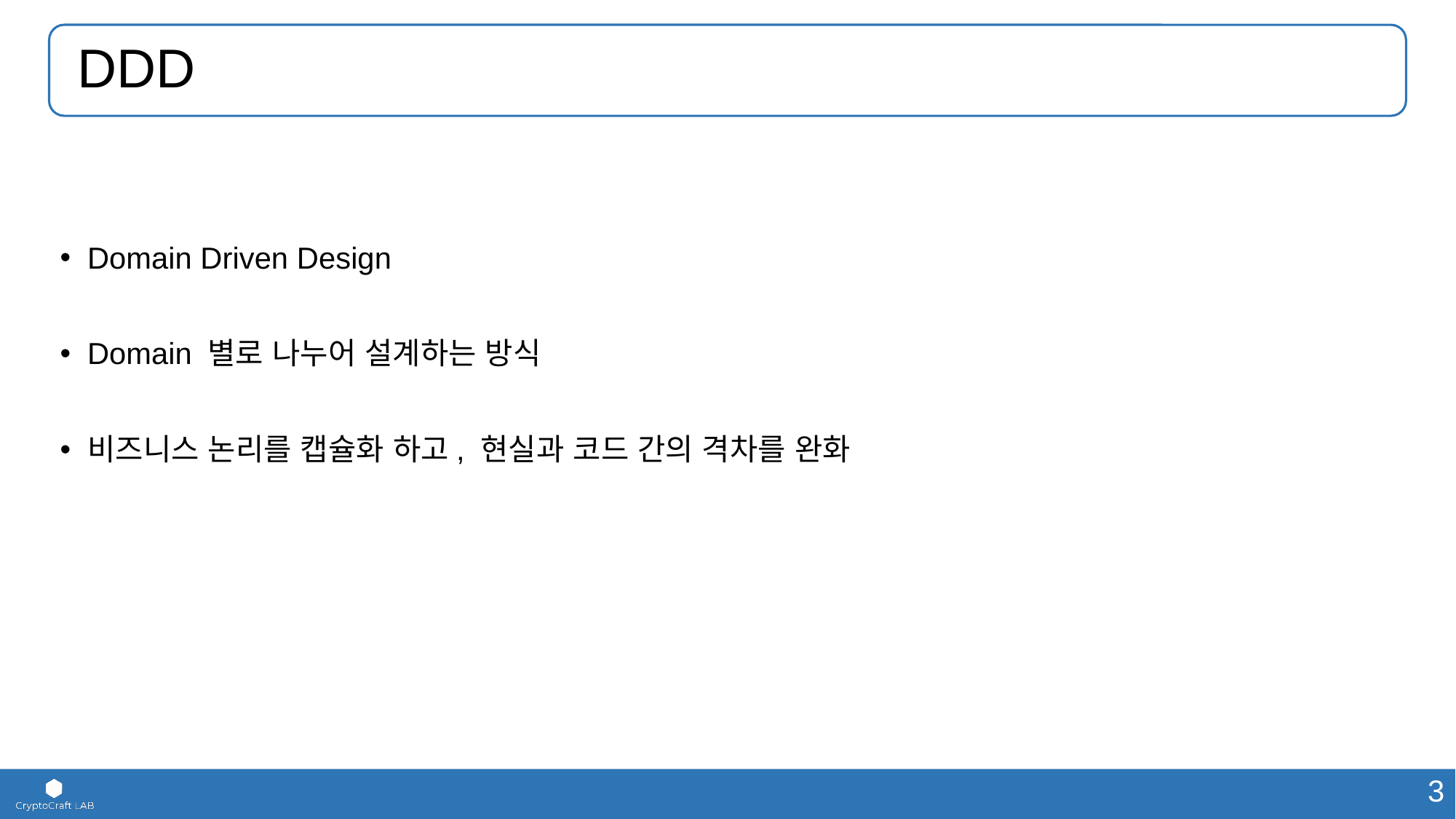

# DDD

Domain Driven Design

Domain 별로 나누어 설계하는 방식

비즈니스 논리를 캡슐화 하고, 현실과 코드 간의 격차를 완화